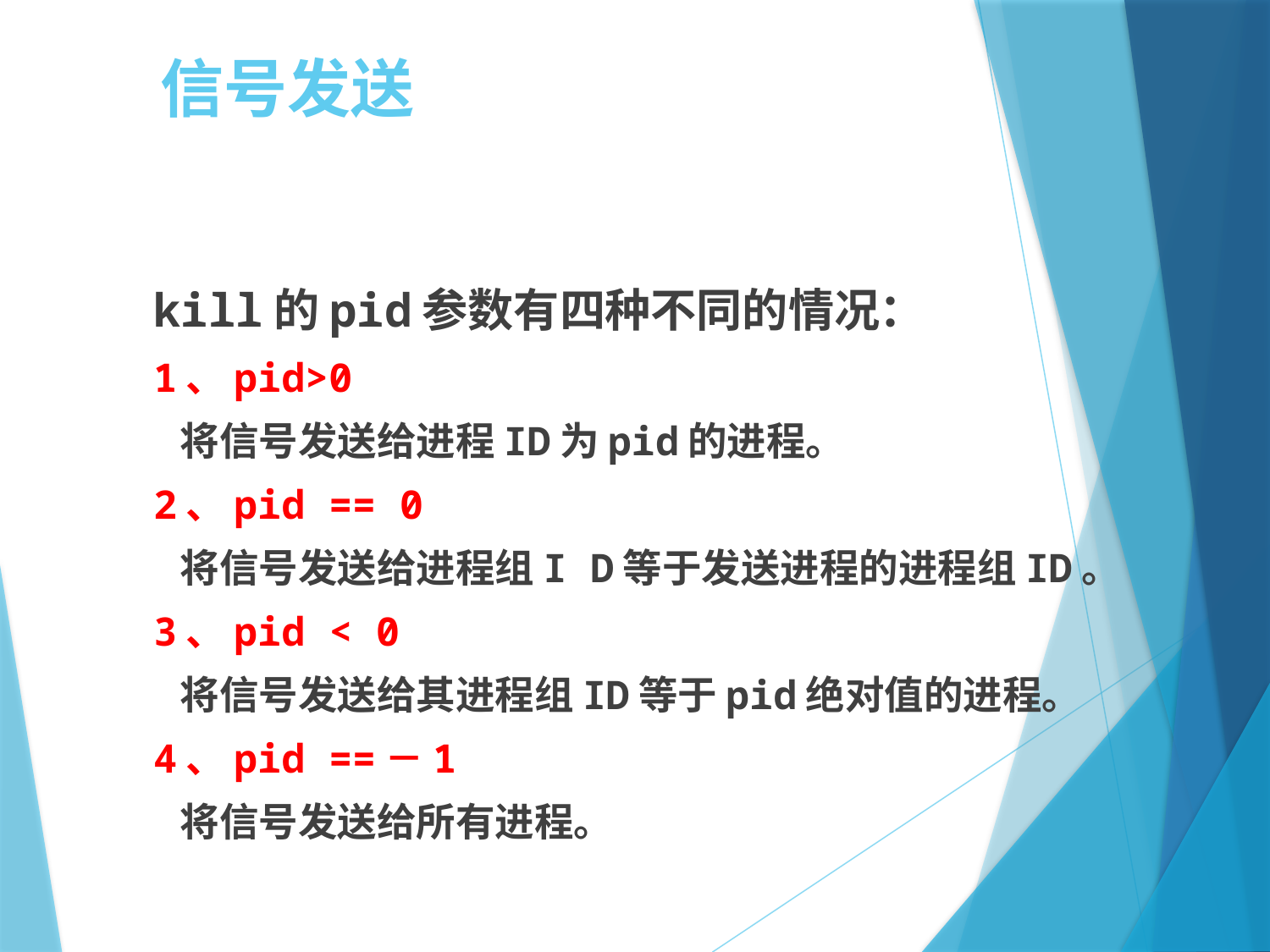

# 信号发送
kill的pid参数有四种不同的情况：
1、pid>0
  将信号发送给进程ID为pid的进程。
2、pid == 0
  将信号发送给进程组I D等于发送进程的进程组ID。
3、pid < 0
  将信号发送给其进程组ID等于pid绝对值的进程。
4、pid ==－1
  将信号发送给所有进程。